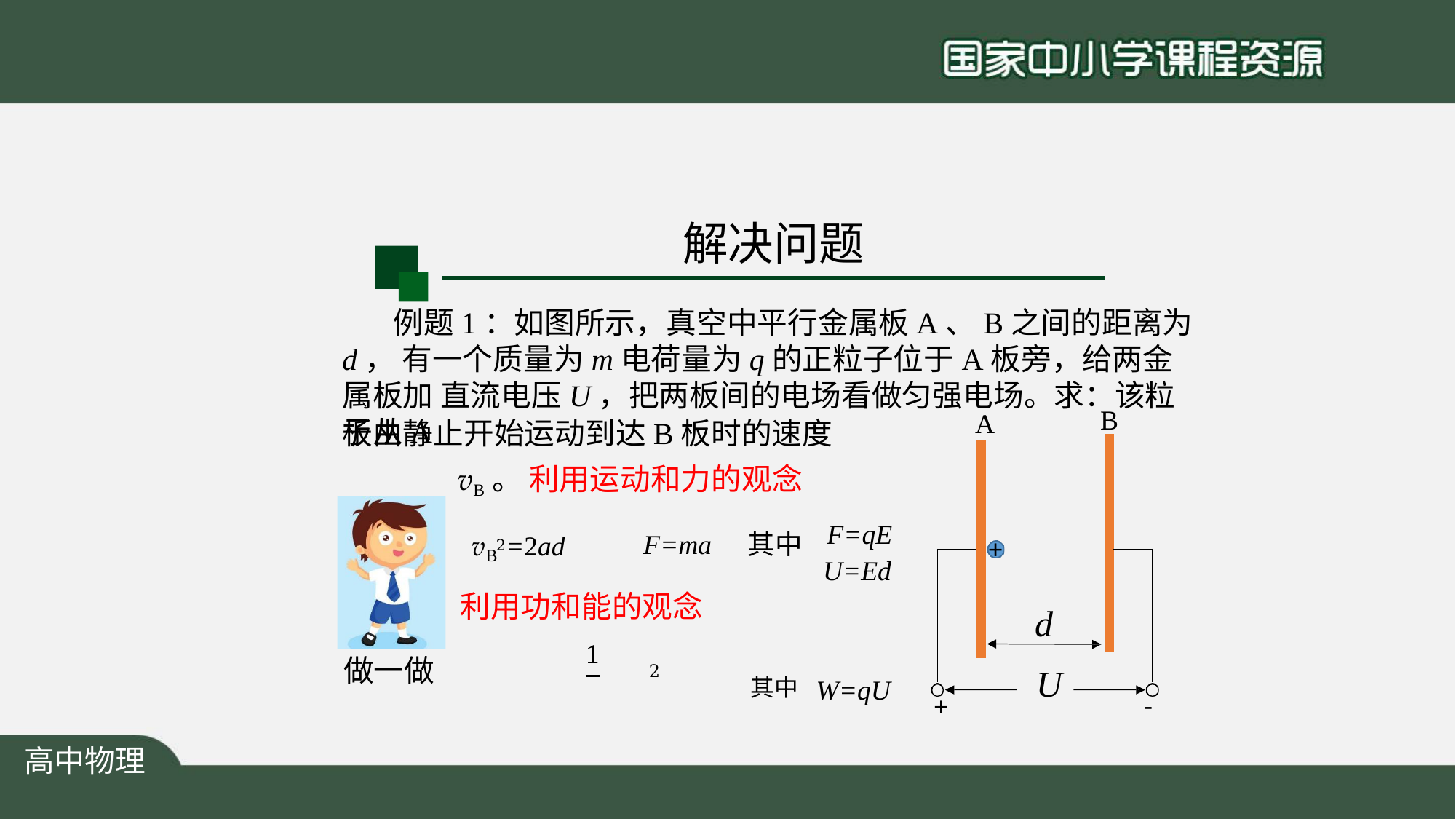

# 解决问题

例题1：如图所示，真空中平行金属板A、B之间的距离为d， 有一个质量为m电荷量为q的正粒子位于A板旁，给两金属板加 直流电压U，把两板间的电场看做匀强电场。求：该粒子从A
B
板由静止开始运动到达B板时的速度vB。 利用运动和力的观念
F=qE
A

F=ma	其中
v 2=2ad
+

B

U=Ed
d  U
利用功和能的观念
W= 2 mvB
2
1

做一做
其中 W=qU

+
-
高中物理